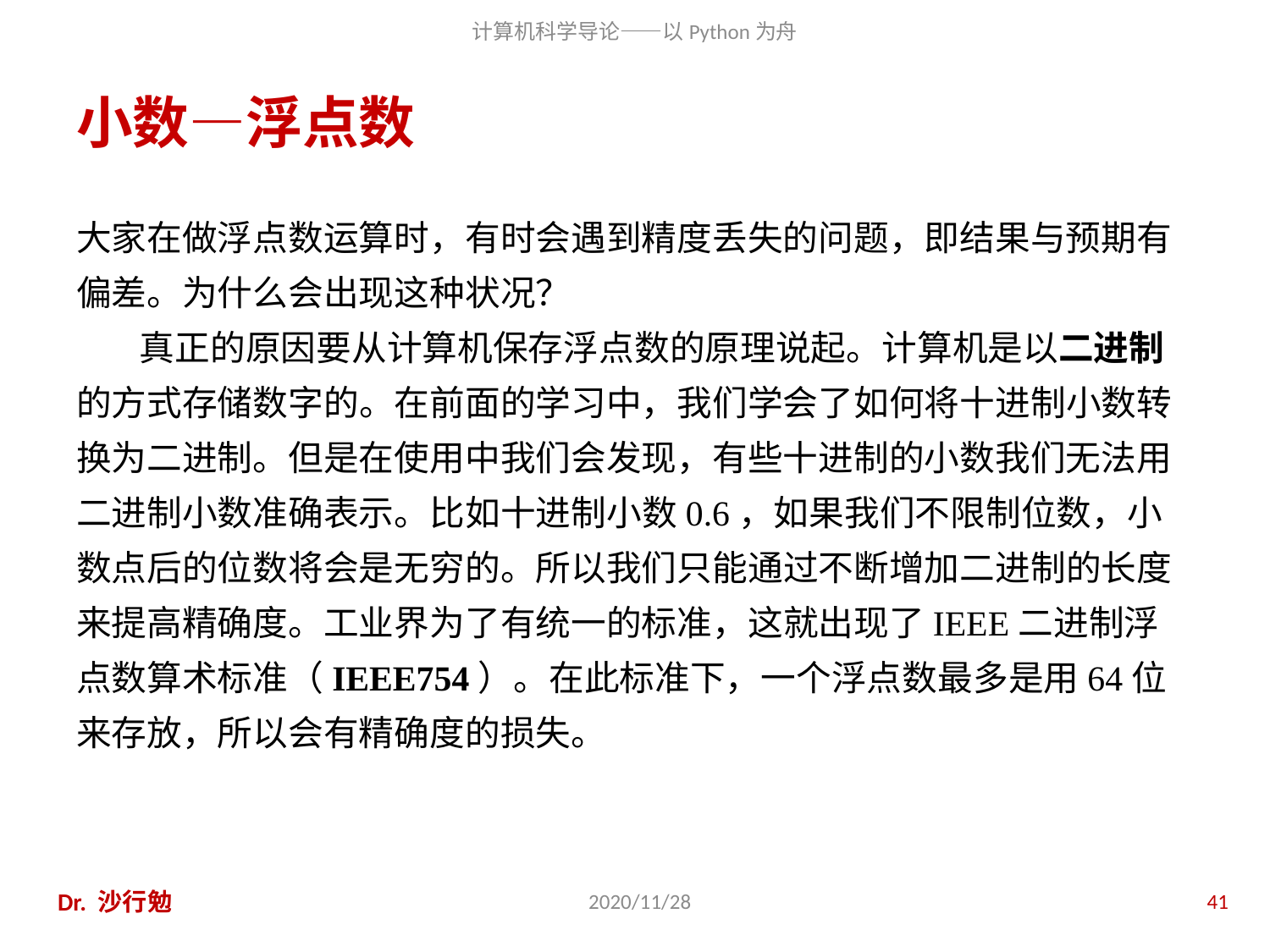

# 小数—浮点数
大家在做浮点数运算时，有时会遇到精度丢失的问题，即结果与预期有偏差。为什么会出现这种状况？
       真正的原因要从计算机保存浮点数的原理说起。计算机是以二进制的方式存储数字的。在前面的学习中，我们学会了如何将十进制小数转换为二进制。但是在使用中我们会发现，有些十进制的小数我们无法用二进制小数准确表示。比如十进制小数0.6，如果我们不限制位数，小数点后的位数将会是无穷的。所以我们只能通过不断增加二进制的长度来提高精确度。工业界为了有统一的标准，这就出现了IEEE二进制浮点数算术标准（IEEE754）。在此标准下，一个浮点数最多是用64位来存放，所以会有精确度的损失。
Dr. 沙行勉
2020/11/28
41